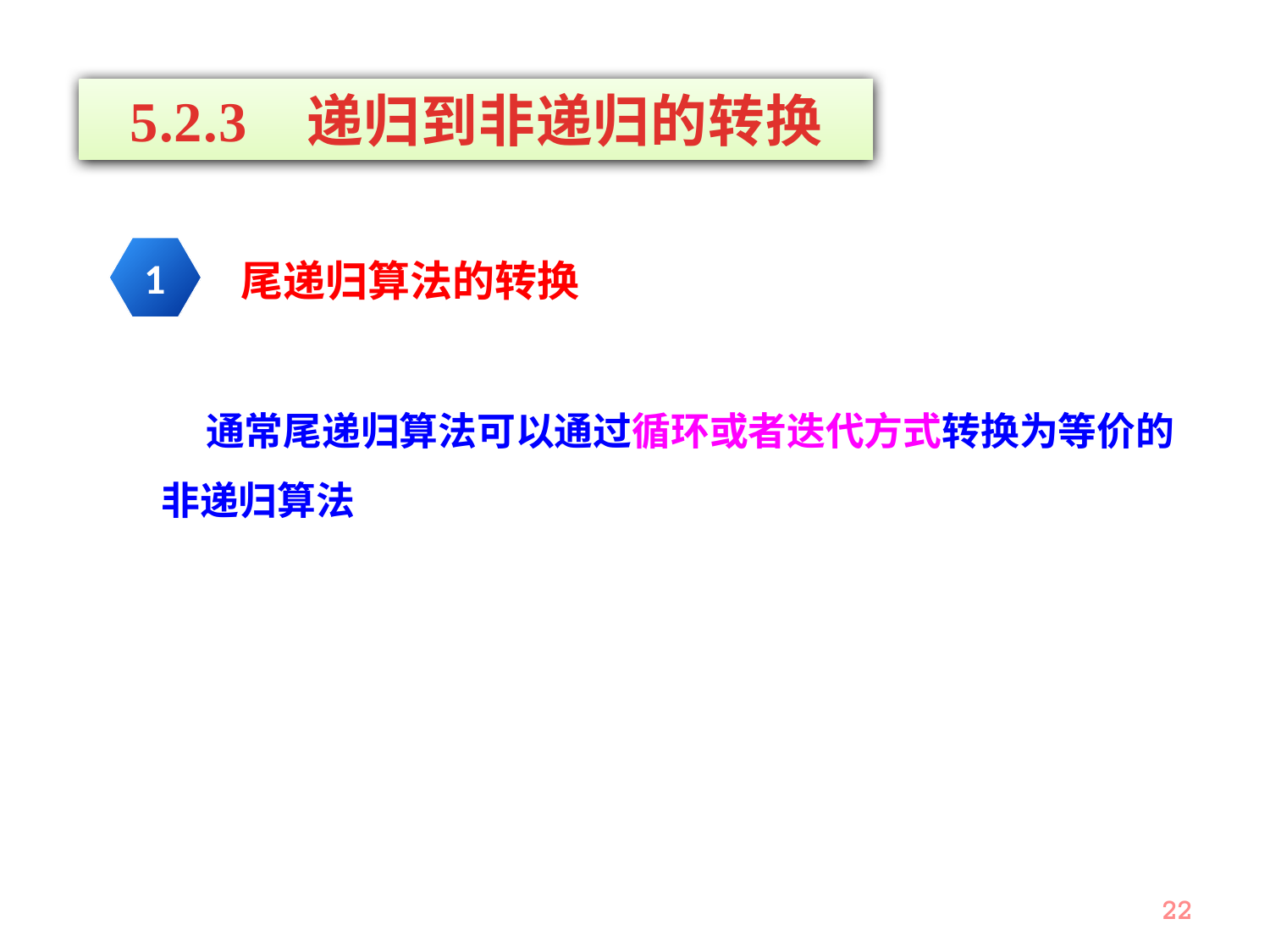

5.2.3   递归到非递归的转换

1
尾递归算法的转换
    通常尾递归算法可以通过循环或者迭代方式转换为等价的非递归算法
22